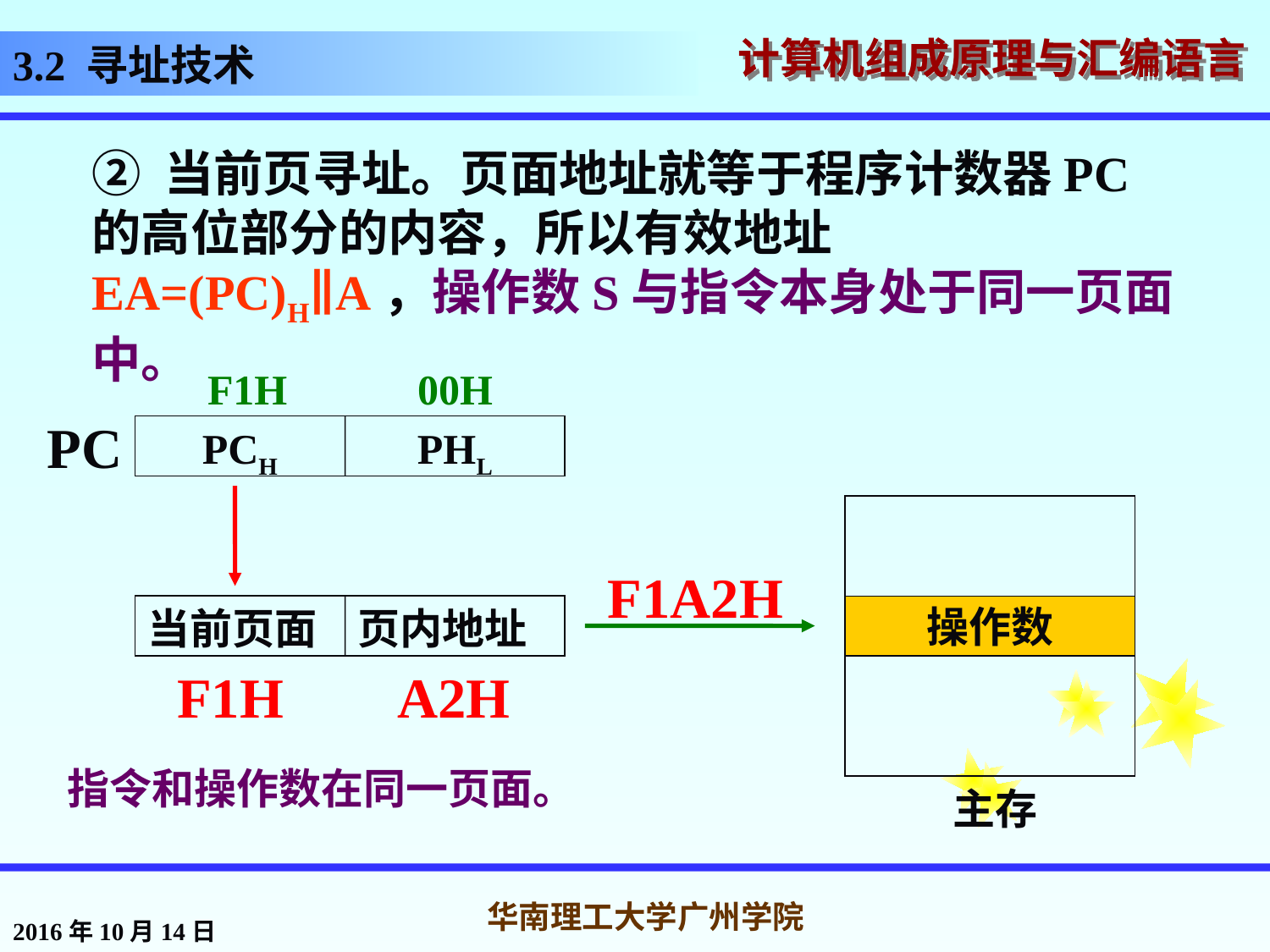

3.2 寻址技术
	② 当前页寻址。页面地址就等于程序计数器PC的高位部分的内容，所以有效地址EA=(PC)H∥A，操作数S与指令本身处于同一页面中。
F1H
00H
PC

PCH

PHL

F1A2H

当前页面

页内地址
操作数

F1H
A2H
指令和操作数在同一页面。
主存
2016年10月14日
华南理工大学广州学院